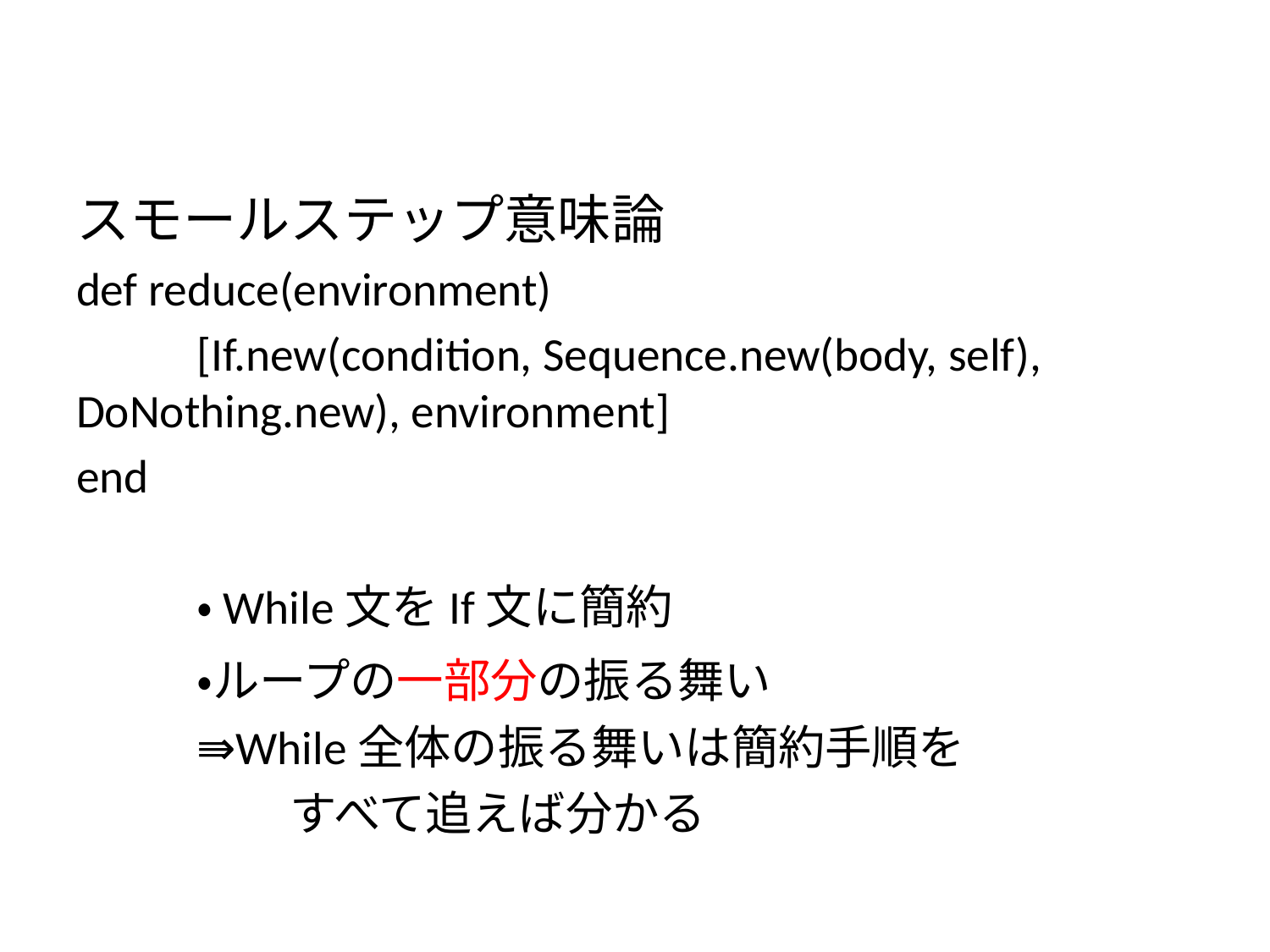

スモールステップ意味論
def reduce(environment)
	[If.new(condition, Sequence.new(body, self), 	DoNothing.new), environment]
end

	・While文をIf文に簡約
	・ループの一部分の振る舞い
	⇛While全体の振る舞いは簡約手順を
	　　すべて追えば分かる